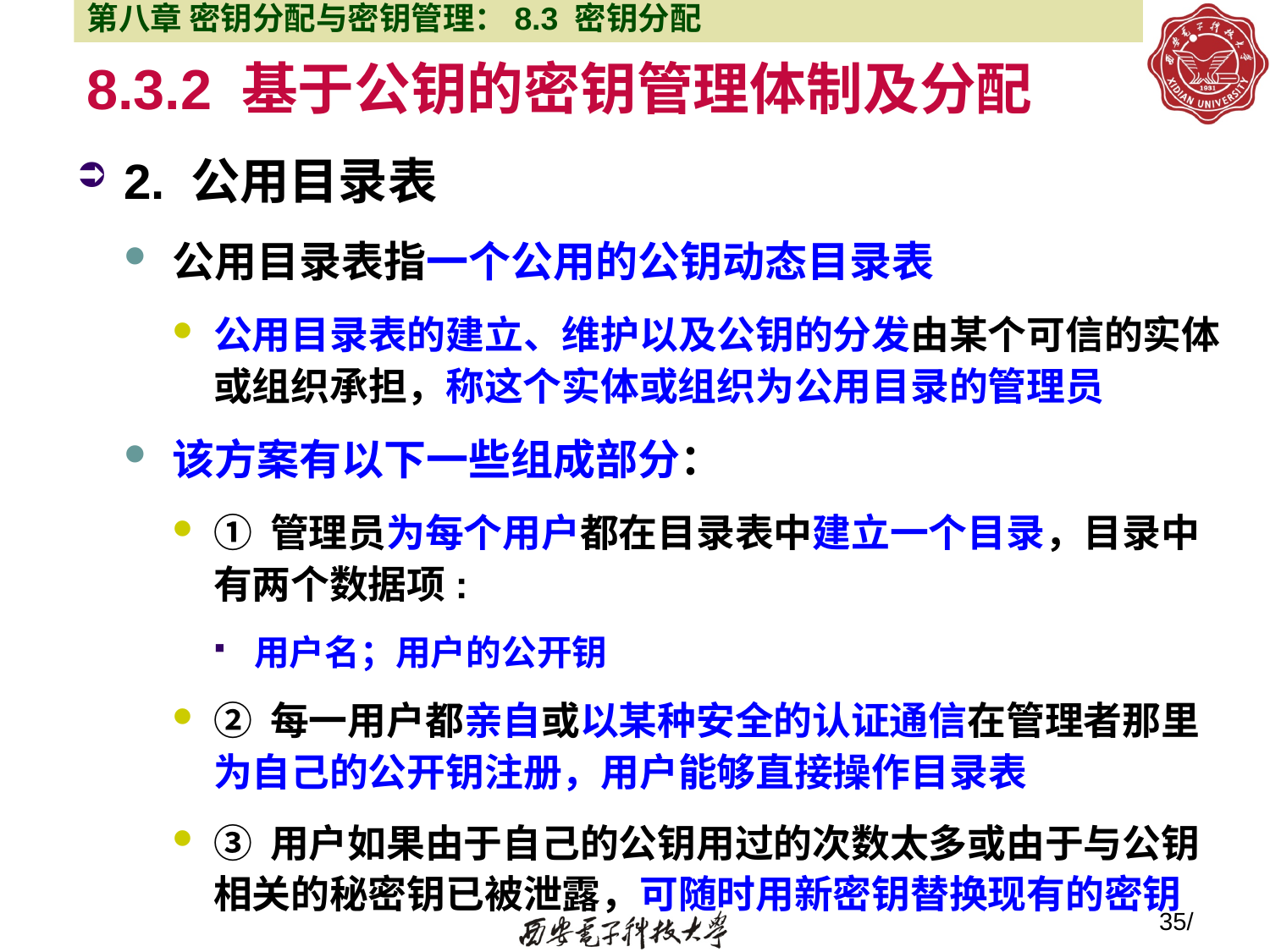

第八章 密钥分配与密钥管理：8.3 密钥分配
# 8.3.2 基于公钥的密钥管理体制及分配
2. 公用目录表
公用目录表指一个公用的公钥动态目录表
公用目录表的建立、维护以及公钥的分发由某个可信的实体或组织承担，称这个实体或组织为公用目录的管理员
该方案有以下一些组成部分：
① 管理员为每个用户都在目录表中建立一个目录，目录中有两个数据项:
用户名；用户的公开钥
② 每一用户都亲自或以某种安全的认证通信在管理者那里为自己的公开钥注册，用户能够直接操作目录表
③ 用户如果由于自己的公钥用过的次数太多或由于与公钥相关的秘密钥已被泄露，可随时用新密钥替换现有的密钥
35/